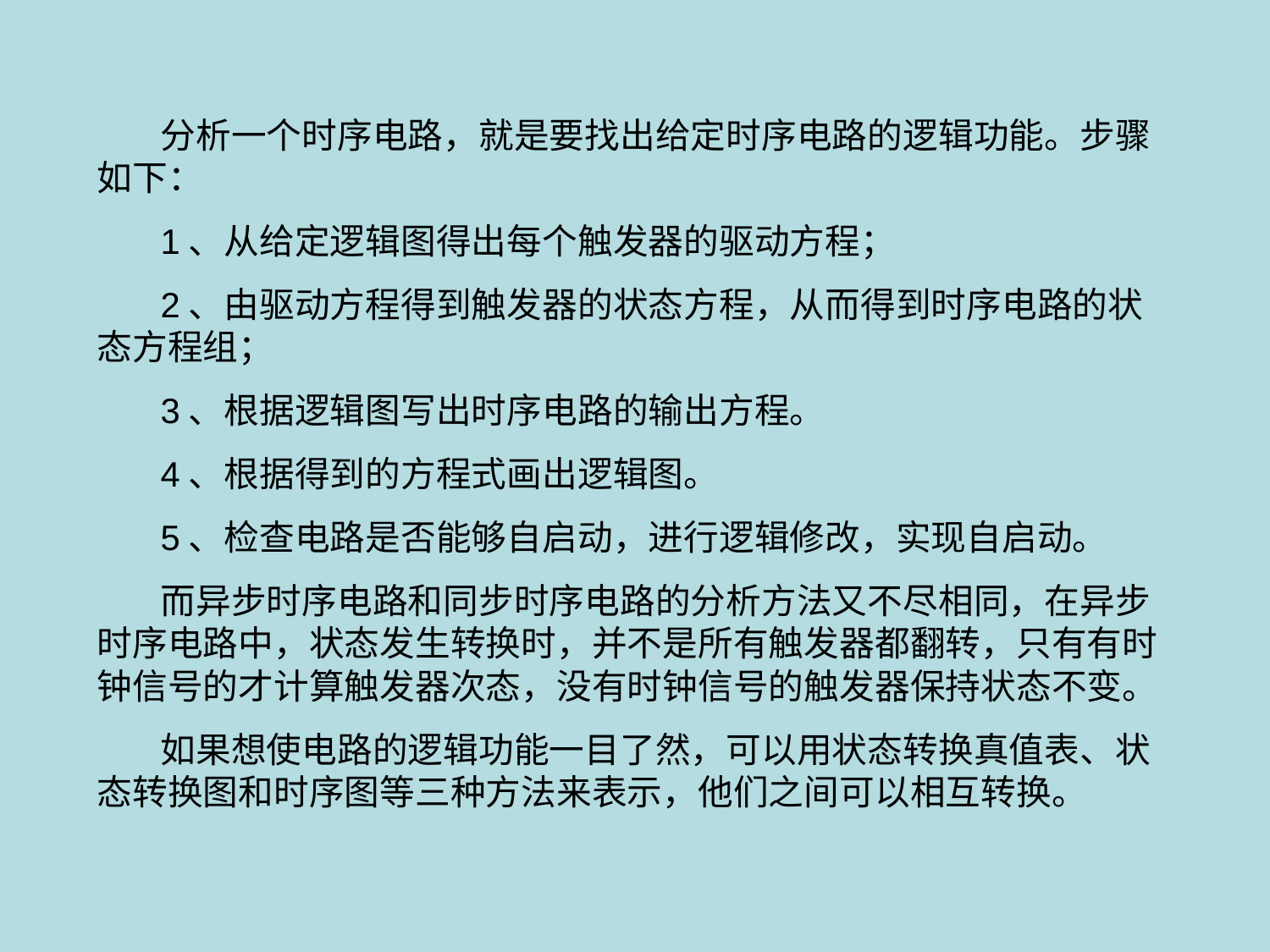

分析一个时序电路，就是要找出给定时序电路的逻辑功能。步骤如下：
1、从给定逻辑图得出每个触发器的驱动方程；
2、由驱动方程得到触发器的状态方程，从而得到时序电路的状态方程组；
3、根据逻辑图写出时序电路的输出方程。
4、根据得到的方程式画出逻辑图。
5、检查电路是否能够自启动，进行逻辑修改，实现自启动。
而异步时序电路和同步时序电路的分析方法又不尽相同，在异步时序电路中，状态发生转换时，并不是所有触发器都翻转，只有有时钟信号的才计算触发器次态，没有时钟信号的触发器保持状态不变。
如果想使电路的逻辑功能一目了然，可以用状态转换真值表、状态转换图和时序图等三种方法来表示，他们之间可以相互转换。